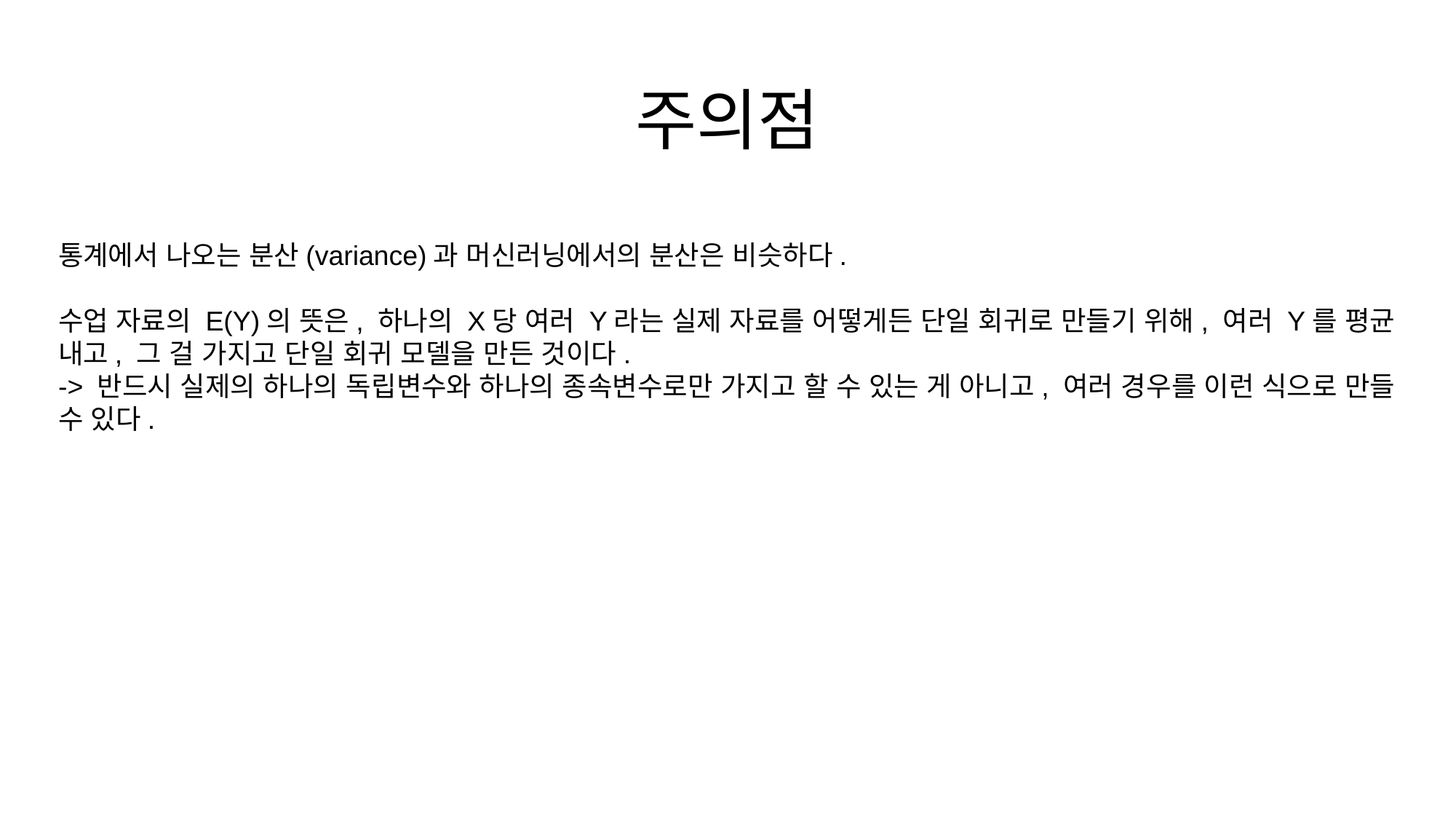

# 주의점
통계에서 나오는 분산(variance)과 머신러닝에서의 분산은 비슷하다.

수업 자료의 E(Y)의 뜻은, 하나의 X당 여러 Y라는 실제 자료를 어떻게든 단일 회귀로 만들기 위해, 여러 Y를 평균 내고, 그 걸 가지고 단일 회귀 모델을 만든 것이다.
-> 반드시 실제의 하나의 독립변수와 하나의 종속변수로만 가지고 할 수 있는 게 아니고, 여러 경우를 이런 식으로 만들 수 있다.